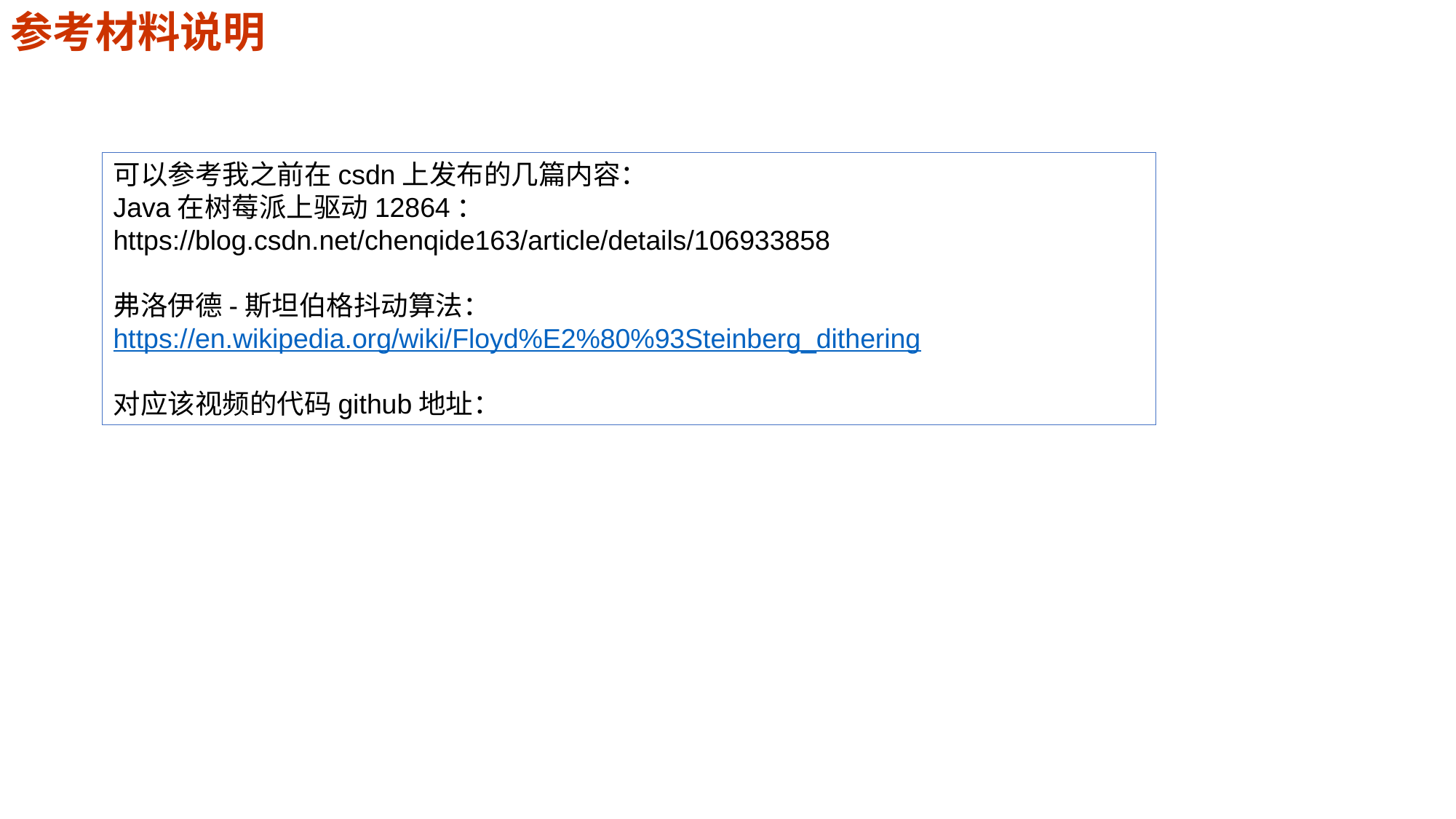

参考材料说明
可以参考我之前在csdn上发布的几篇内容：
Java在树莓派上驱动12864：
https://blog.csdn.net/chenqide163/article/details/106933858

弗洛伊德-斯坦伯格抖动算法：
https://en.wikipedia.org/wiki/Floyd%E2%80%93Steinberg_dithering

对应该视频的代码github地址：